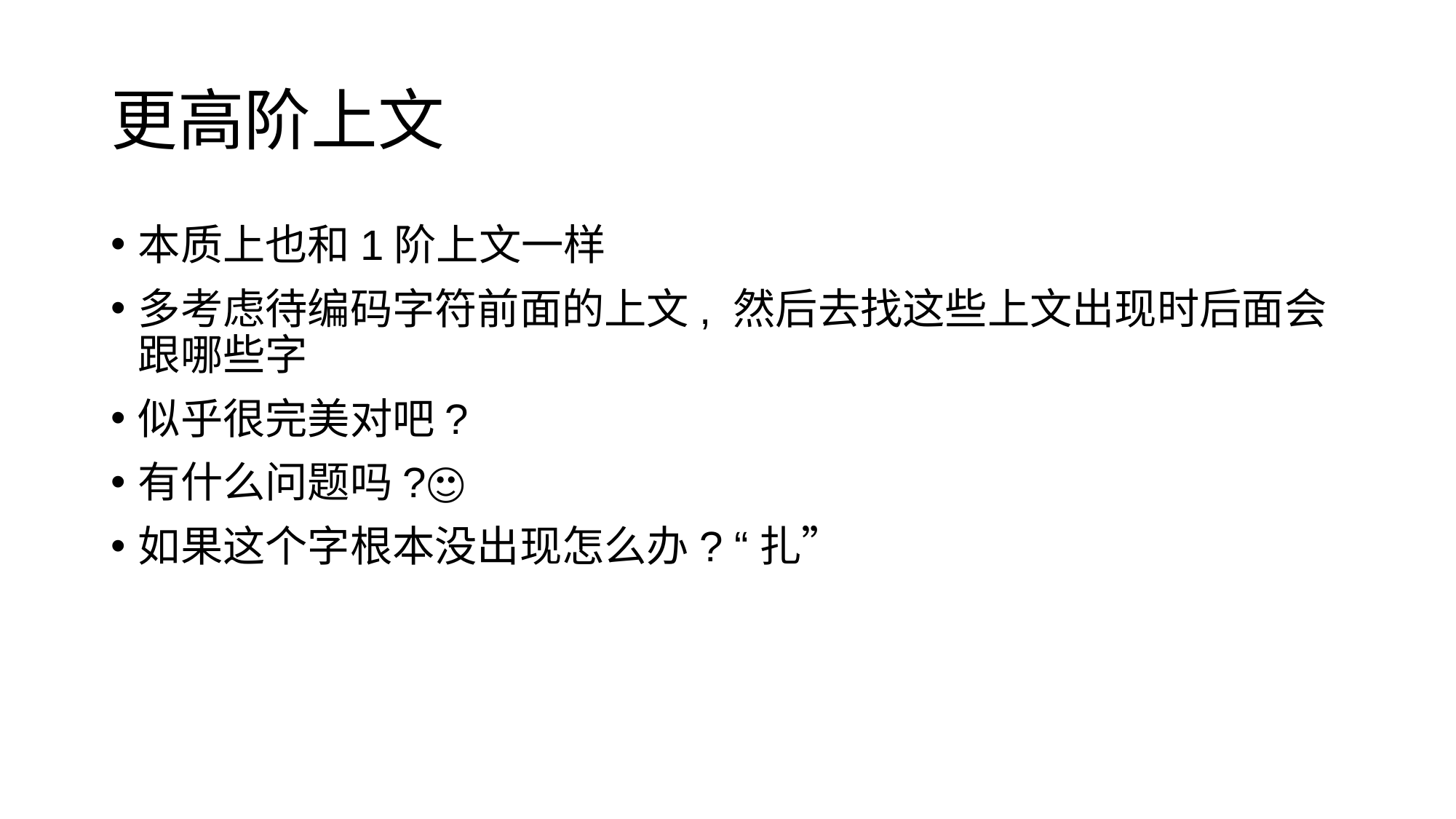

# 更高阶上文
本质上也和1阶上文一样
多考虑待编码字符前面的上文, 然后去找这些上文出现时后面会跟哪些字
似乎很完美对吧?
有什么问题吗?🙂
如果这个字根本没出现怎么办? “扎”